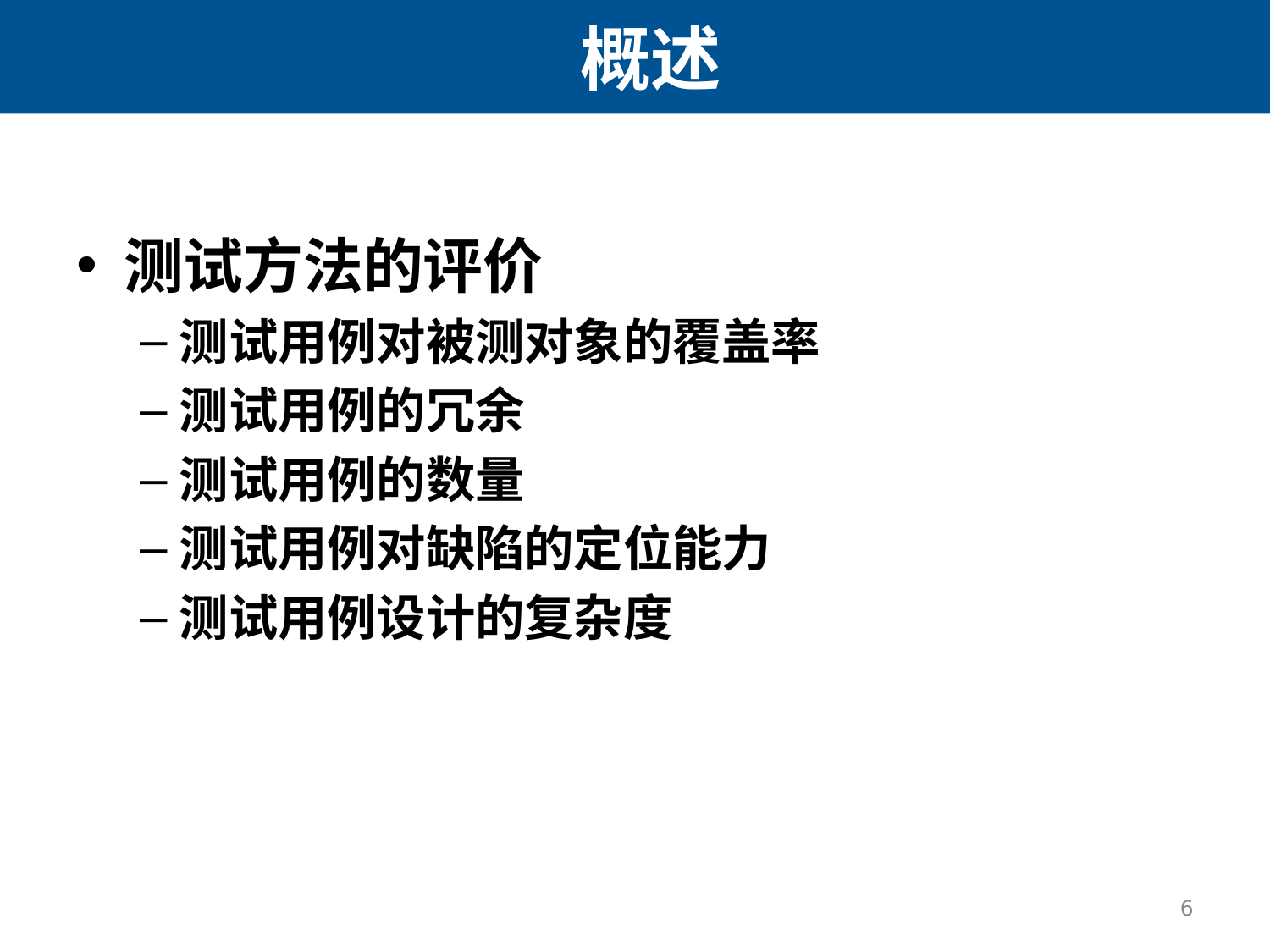

# 概述
测试方法的评价
测试用例对被测对象的覆盖率
测试用例的冗余
测试用例的数量
测试用例对缺陷的定位能力
测试用例设计的复杂度
6